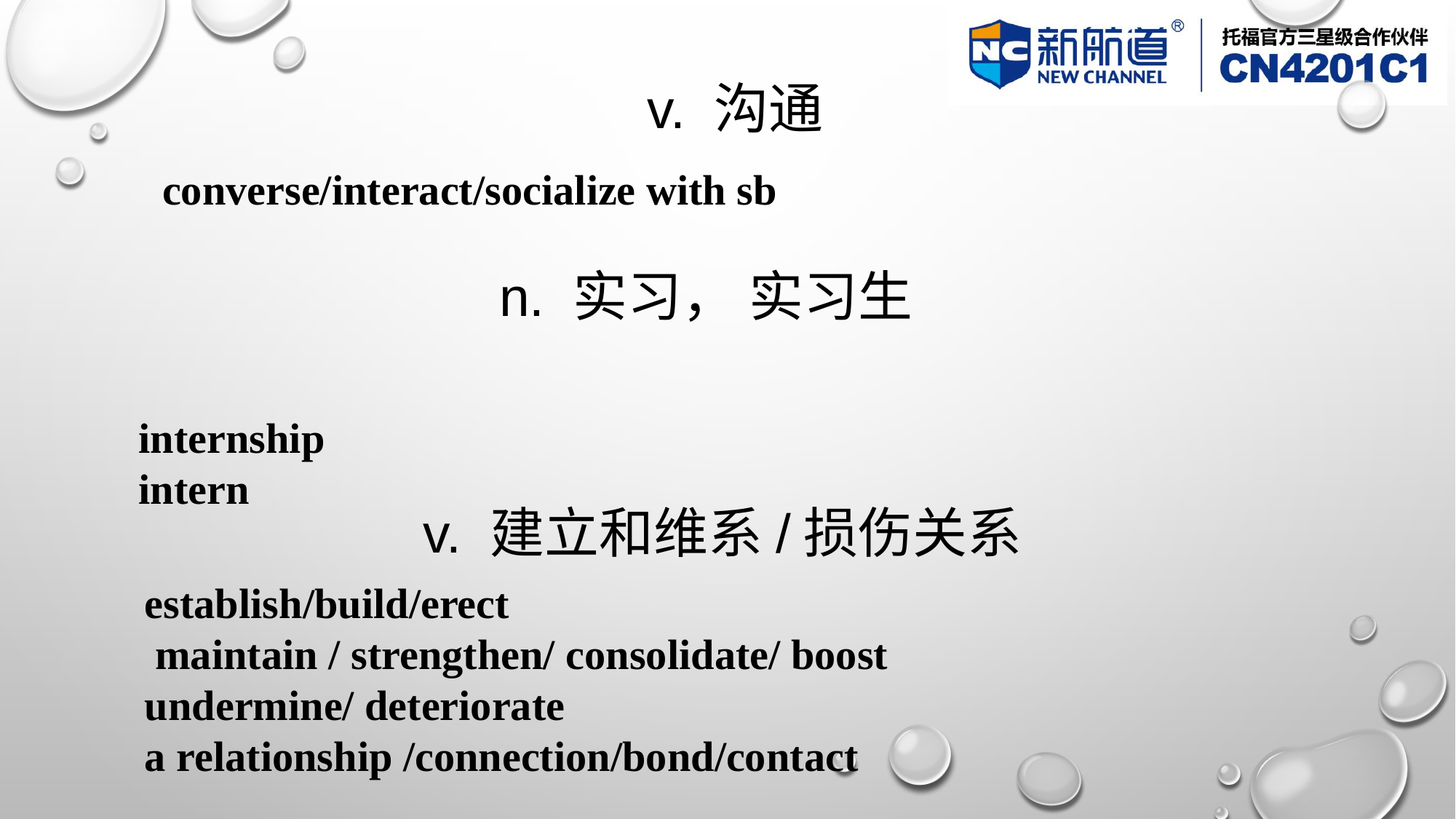

# v. 沟通
  converse/interact/socialize with sb
n. 实习， 实习生

internship
intern
v. 建立和维系/损伤关系
establish/build/erect
 maintain / strengthen/ consolidate/ boost
undermine/ deteriorate
a relationship /connection/bond/contact